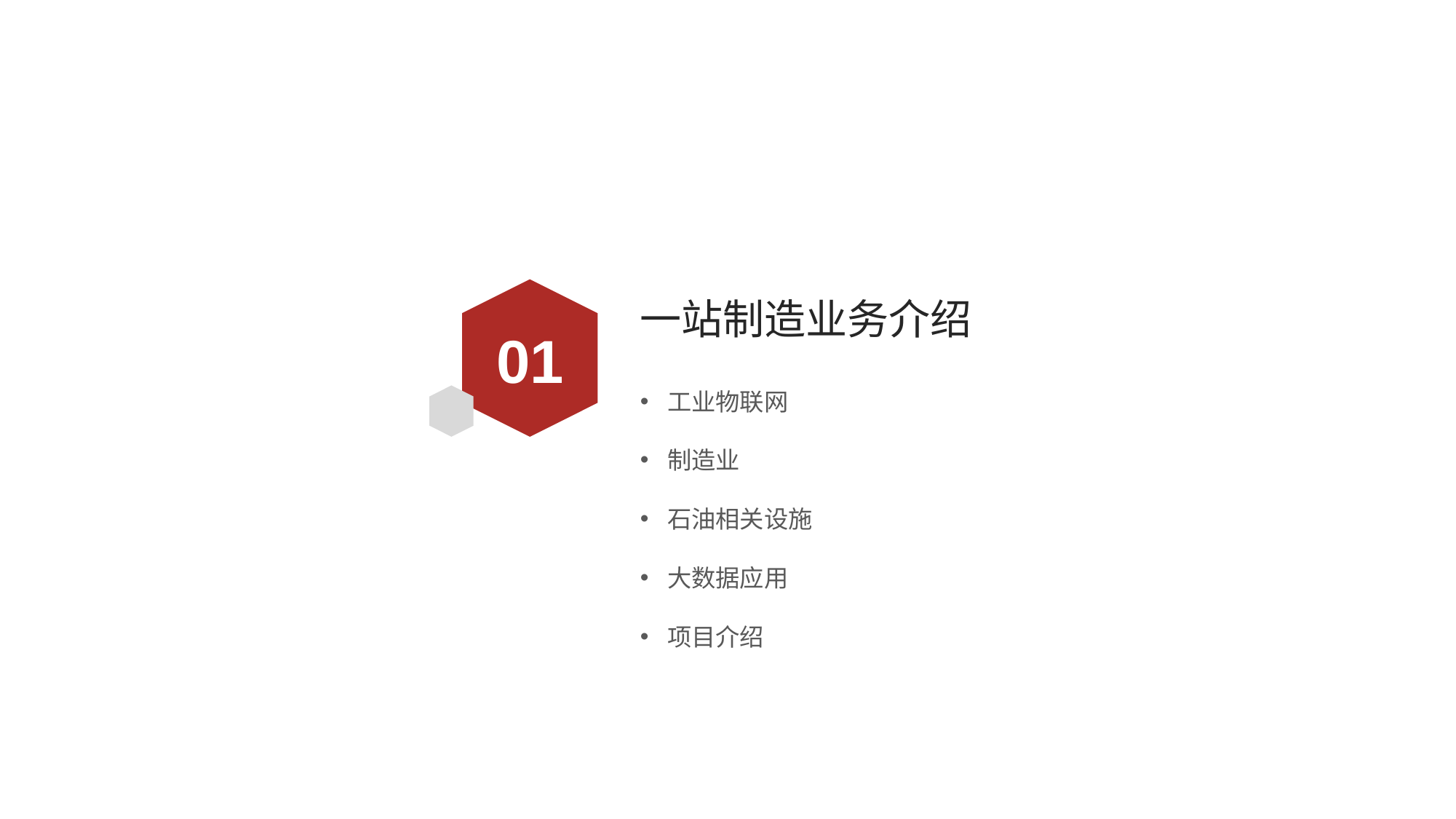

# 一站制造业务介绍
01
工业物联网
制造业
石油相关设施
大数据应用
项目介绍